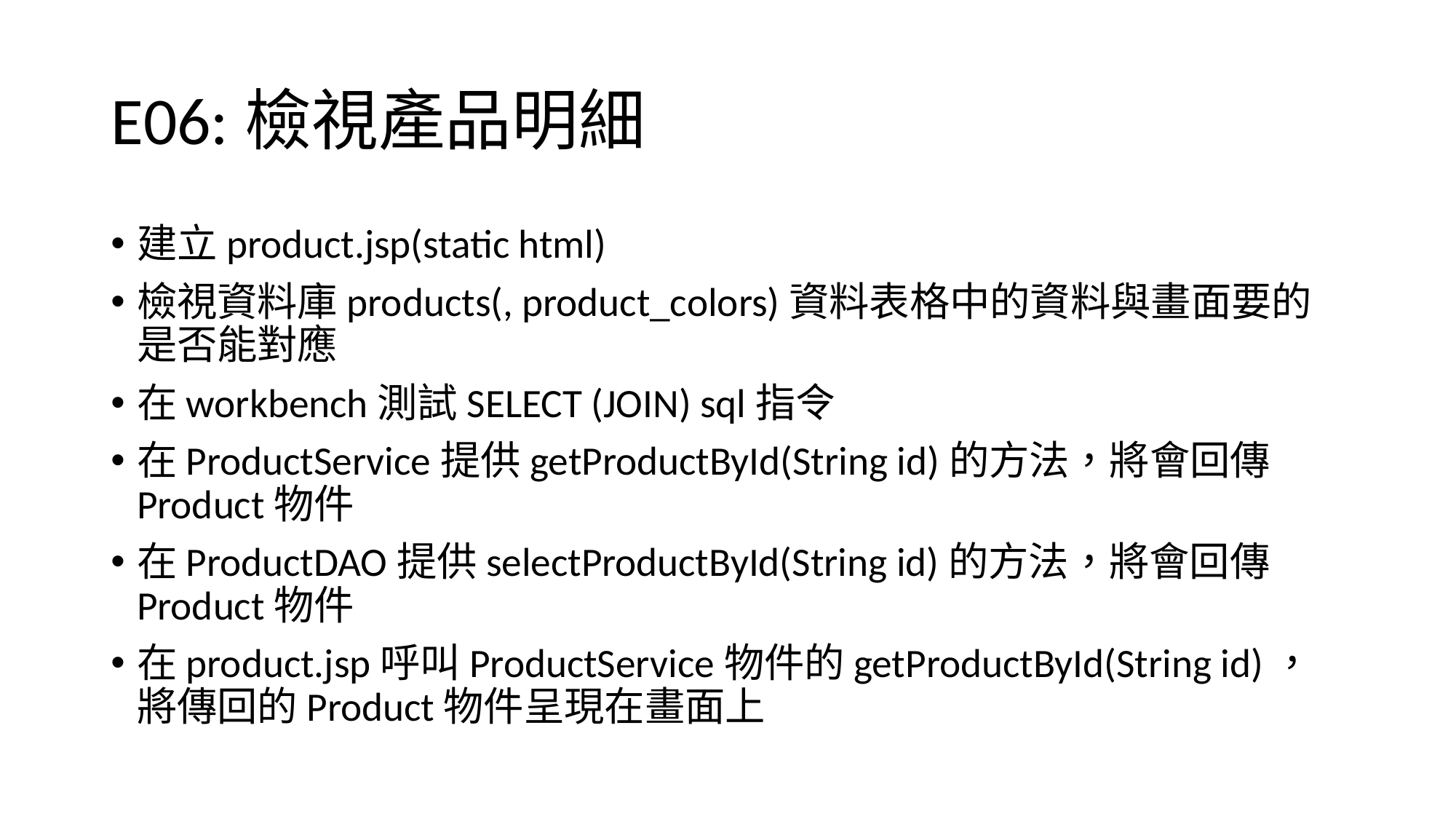

# E06:檢視產品明細
建立product.jsp(static html)
檢視資料庫products(, product_colors)資料表格中的資料與畫面要的是否能對應
在workbench測試SELECT (JOIN) sql指令
在ProductService提供getProductById(String id)的方法，將會回傳Product物件
在ProductDAO提供selectProductById(String id)的方法，將會回傳Product物件
在product.jsp呼叫ProductService物件的getProductById(String id)，將傳回的Product物件呈現在畫面上